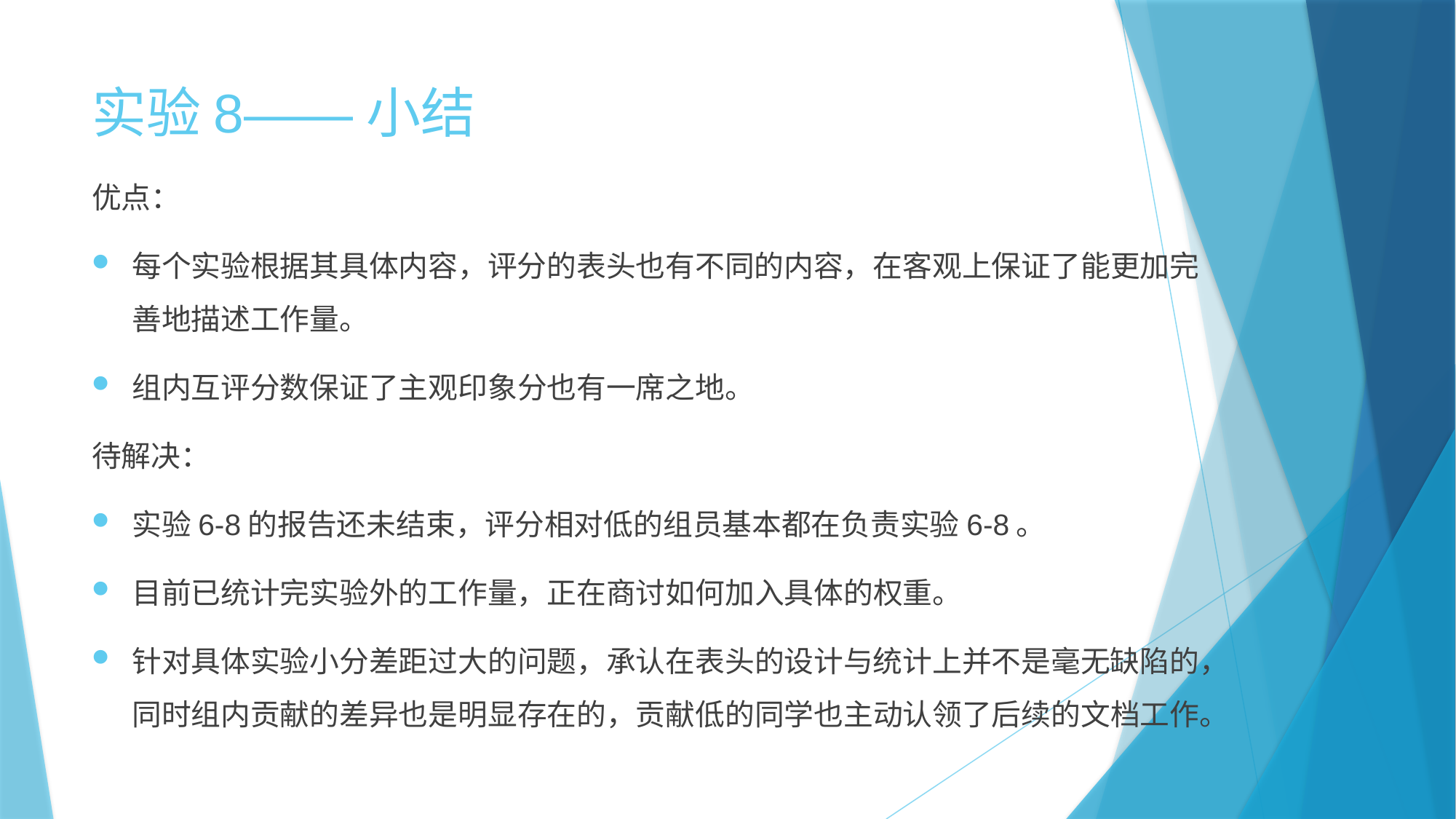

# 实验8——小结
优点：
每个实验根据其具体内容，评分的表头也有不同的内容，在客观上保证了能更加完善地描述工作量。
组内互评分数保证了主观印象分也有一席之地。
待解决：
实验6-8的报告还未结束，评分相对低的组员基本都在负责实验6-8。
目前已统计完实验外的工作量，正在商讨如何加入具体的权重。
针对具体实验小分差距过大的问题，承认在表头的设计与统计上并不是毫无缺陷的，同时组内贡献的差异也是明显存在的，贡献低的同学也主动认领了后续的文档工作。